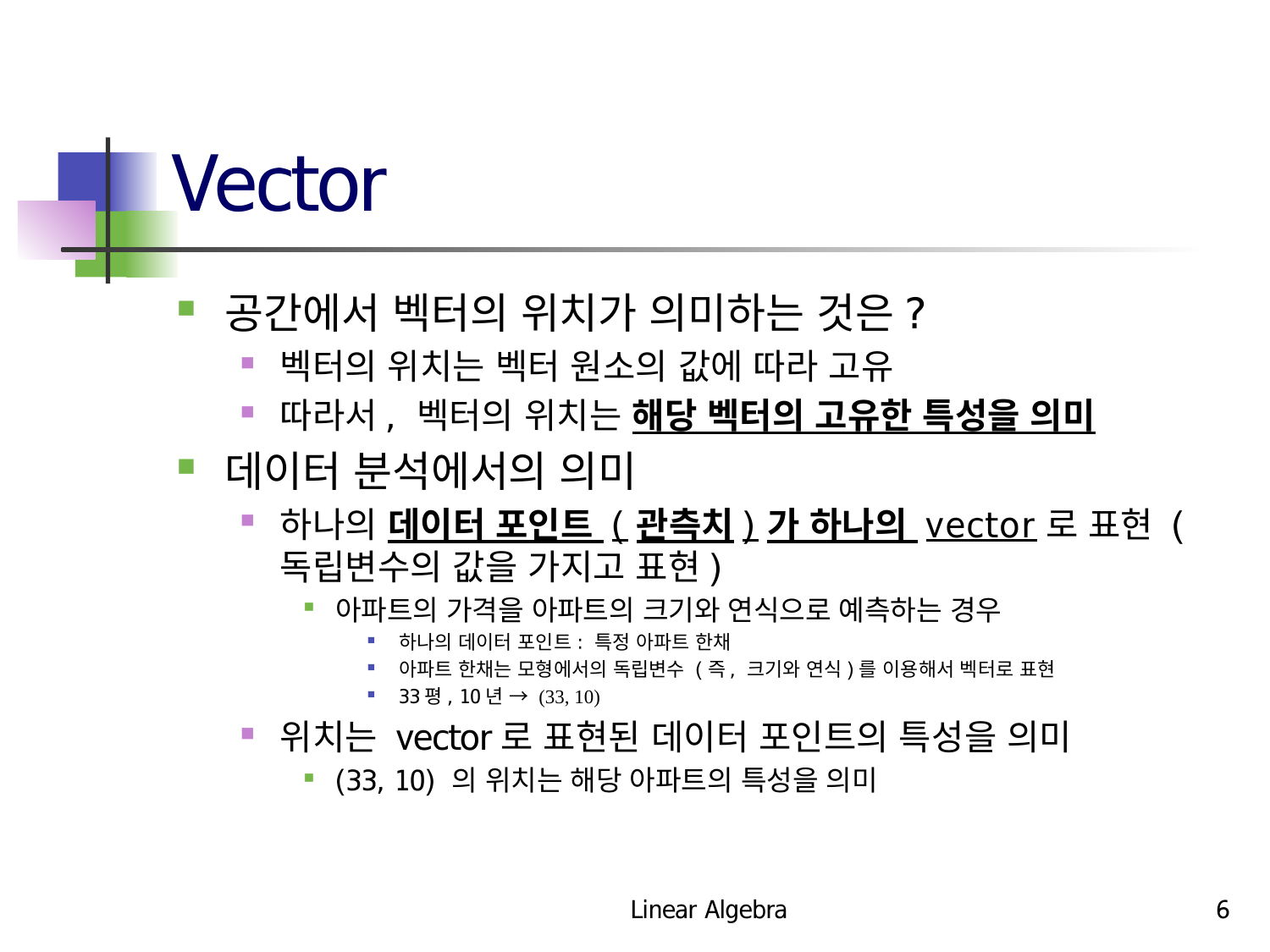

# Vector
공간에서 벡터의 위치가 의미하는 것은?
벡터의 위치는 벡터 원소의 값에 따라 고유
따라서, 벡터의 위치는 해당 벡터의 고유한 특성을 의미
데이터 분석에서의 의미
하나의 데이터 포인트 (관측치)가 하나의 vector로 표현 (독립변수의 값을 가지고 표현)
아파트의 가격을 아파트의 크기와 연식으로 예측하는 경우
하나의 데이터 포인트: 특정 아파트 한채
아파트 한채는 모형에서의 독립변수 (즉, 크기와 연식)를 이용해서 벡터로 표현
33평, 10년 → (33, 10)
위치는 vector로 표현된 데이터 포인트의 특성을 의미
(33, 10) 의 위치는 해당 아파트의 특성을 의미

Linear Algebra
6